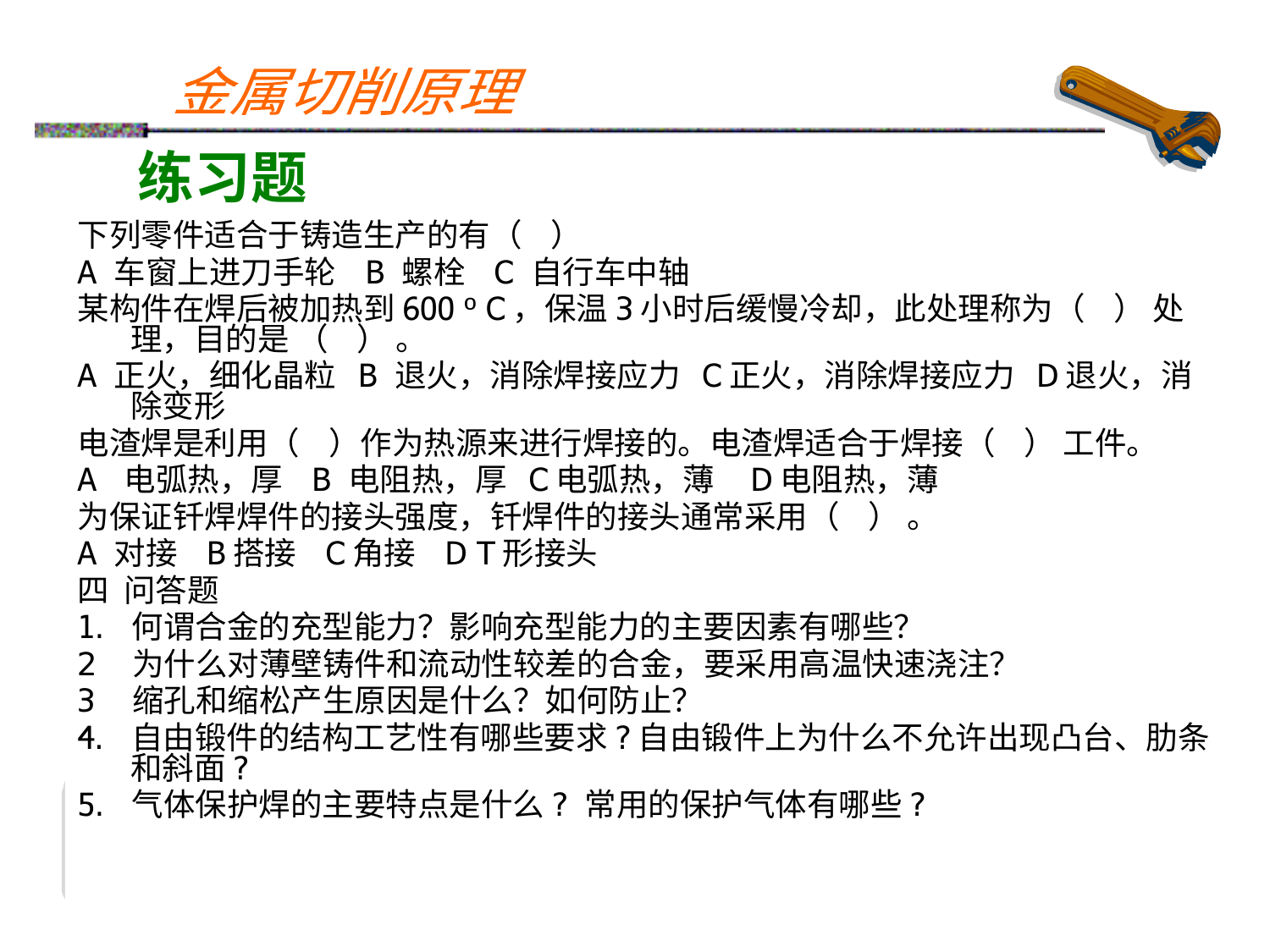

练习题
下列零件适合于铸造生产的有（    ）
A 车窗上进刀手轮   B 螺栓   C 自行车中轴
某构件在焊后被加热到600 º C，保温3小时后缓慢冷却，此处理称为（    ） 处理，目的是 （    ） 。
A 正火，细化晶粒  B 退火，消除焊接应力  C正火，消除焊接应力  D退火，消除变形
电渣焊是利用（    ）作为热源来进行焊接的。电渣焊适合于焊接（    ） 工件。
A  电弧热，厚   B 电阻热，厚  C电弧热，薄    D电阻热，薄
为保证钎焊焊件的接头强度，钎焊件的接头通常采用（    ） 。
A 对接   B搭接   C角接   D T形接头
四  问答题
1.  何谓合金的充型能力？影响充型能力的主要因素有哪些？
2   为什么对薄壁铸件和流动性较差的合金，要采用高温快速浇注？
3   缩孔和缩松产生原因是什么？如何防止？
4.  自由锻件的结构工艺性有哪些要求?自由锻件上为什么不允许出现凸台、肋条和斜面?
5.  气体保护焊的主要特点是什么? 常用的保护气体有哪些?